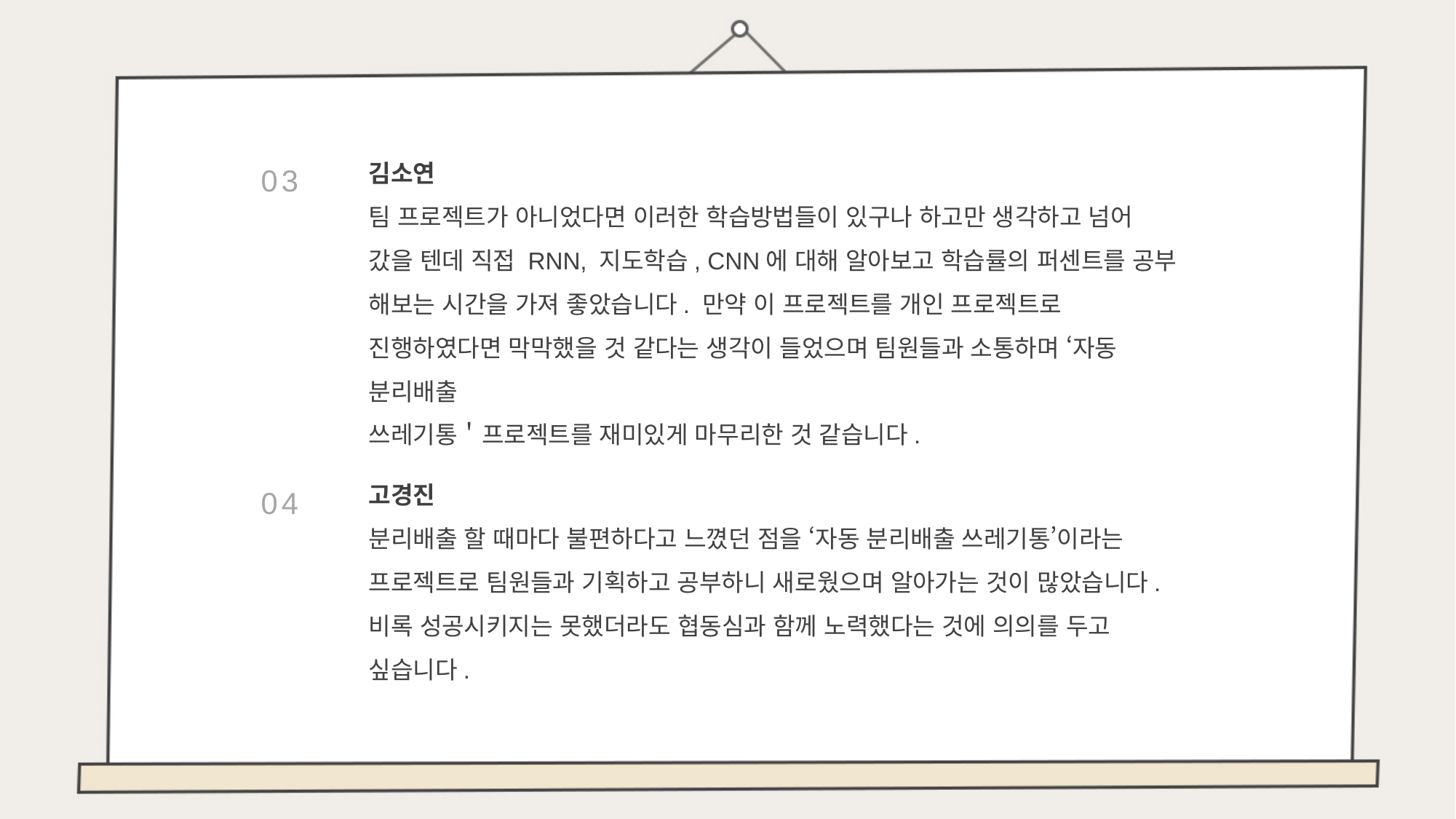

0 3
김소연
팀 프로젝트가 아니었다면 이러한 학습방법들이 있구나 하고만 생각하고 넘어
갔을 텐데 직접 RNN, 지도학습, CNN에 대해 알아보고 학습률의 퍼센트를 공부
해보는 시간을 가져 좋았습니다. 만약 이 프로젝트를 개인 프로젝트로 진행하였다면 막막했을 것 같다는 생각이 들었으며 팀원들과 소통하며 ‘자동 분리배출
쓰레기통＇프로젝트를 재미있게 마무리한 것 같습니다.
0 4
고경진
분리배출 할 때마다 불편하다고 느꼈던 점을 ‘자동 분리배출 쓰레기통’이라는
프로젝트로 팀원들과 기획하고 공부하니 새로웠으며 알아가는 것이 많았습니다. 비록 성공시키지는 못했더라도 협동심과 함께 노력했다는 것에 의의를 두고
싶습니다.